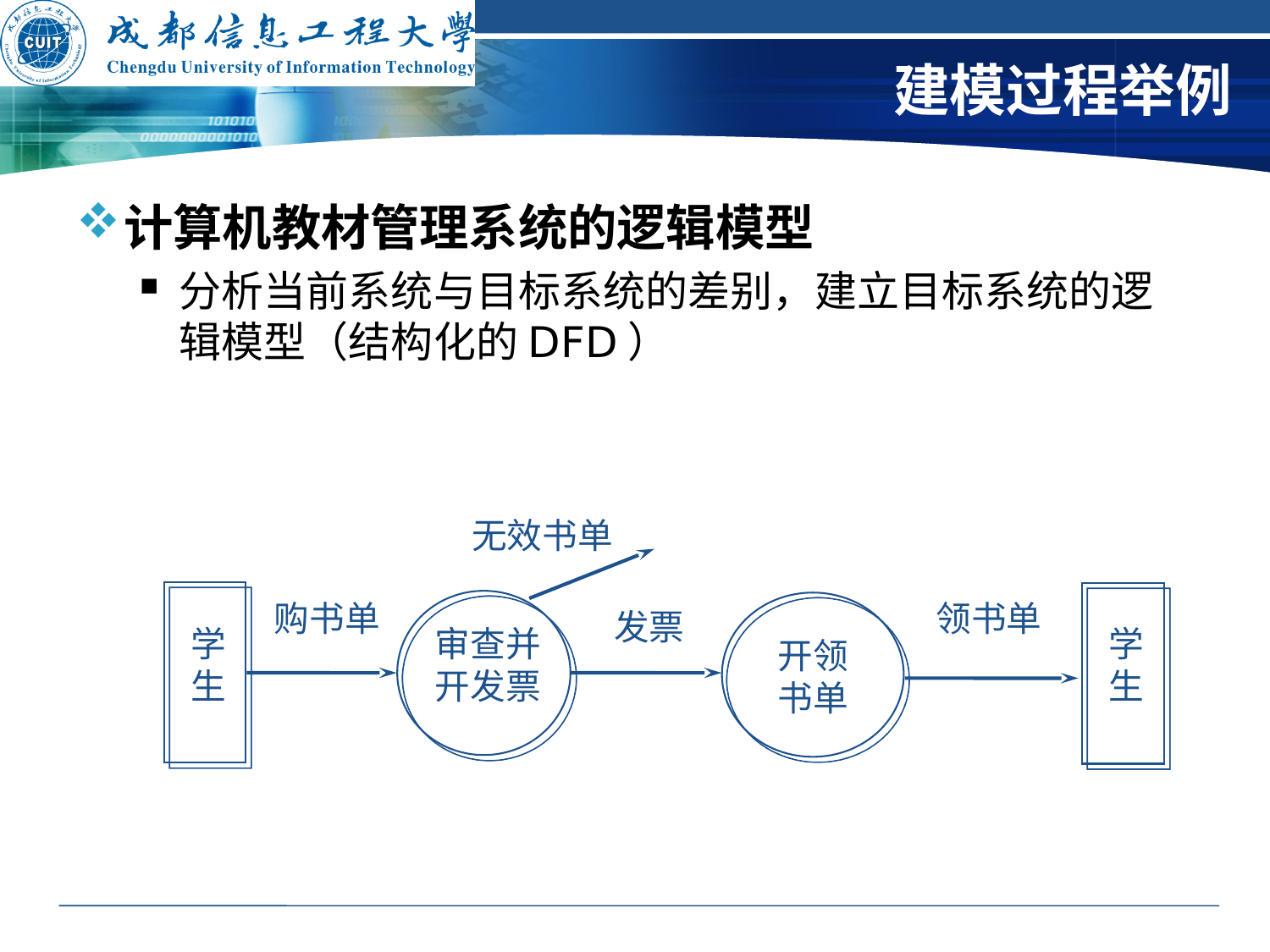

# 建模过程举例
计算机教材管理系统的逻辑模型
分析当前系统与目标系统的差别，建立目标系统的逻辑模型（结构化的DFD）

无效书单

购书单
领书单

发票
学
生
审查并
开发票
学
生
开领
书单